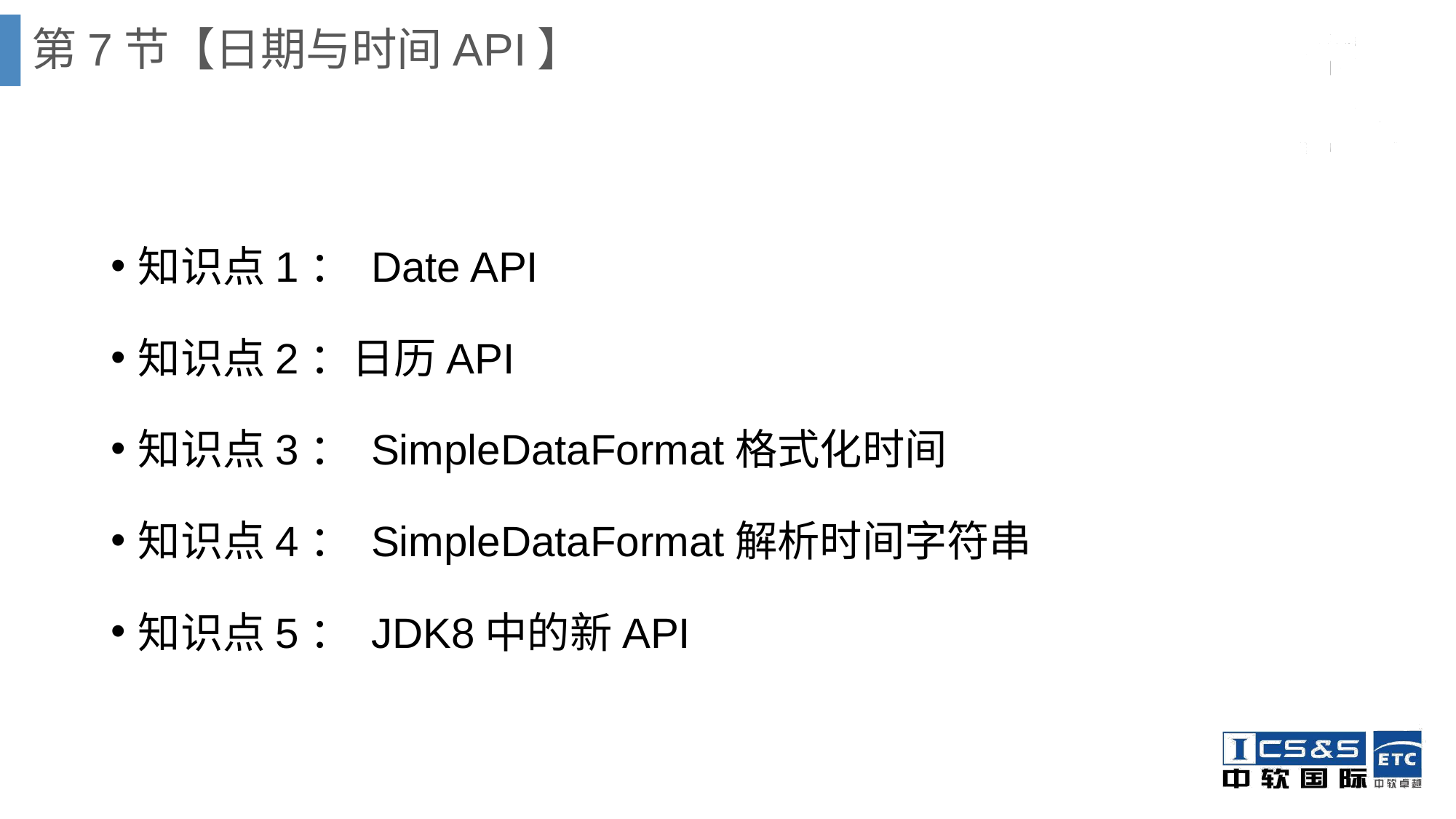

# 第7节【日期与时间API】
知识点1： Date API
知识点2：日历API
知识点3： SimpleDataFormat格式化时间
知识点4： SimpleDataFormat解析时间字符串
知识点5： JDK8中的新API